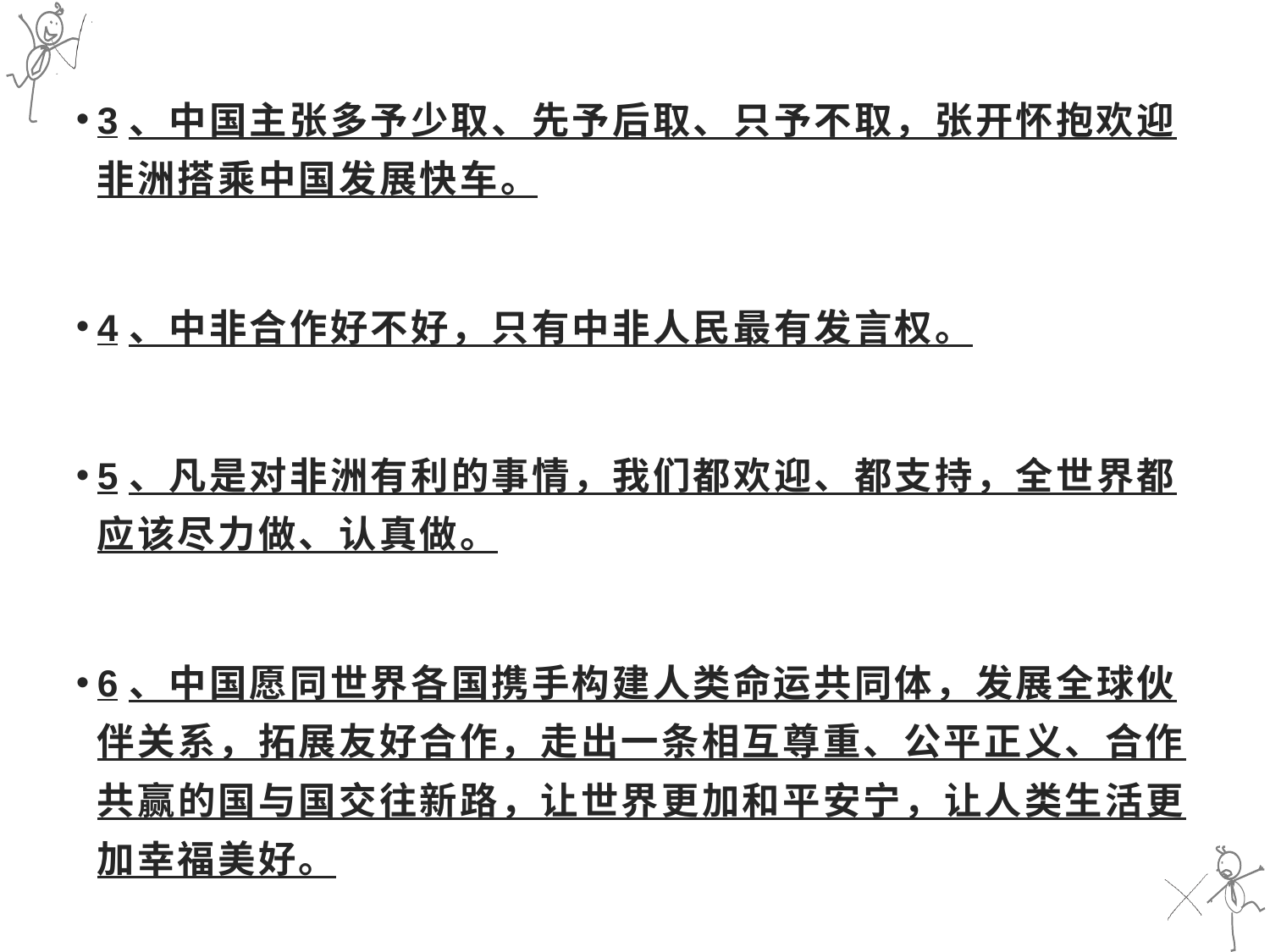

3、中国主张多予少取、先予后取、只予不取，张开怀抱欢迎非洲搭乘中国发展快车。

4、中非合作好不好，只有中非人民最有发言权。

5、凡是对非洲有利的事情，我们都欢迎、都支持，全世界都应该尽力做、认真做。

6、中国愿同世界各国携手构建人类命运共同体，发展全球伙伴关系，拓展友好合作，走出一条相互尊重、公平正义、合作共赢的国与国交往新路，让世界更加和平安宁，让人类生活更加幸福美好。